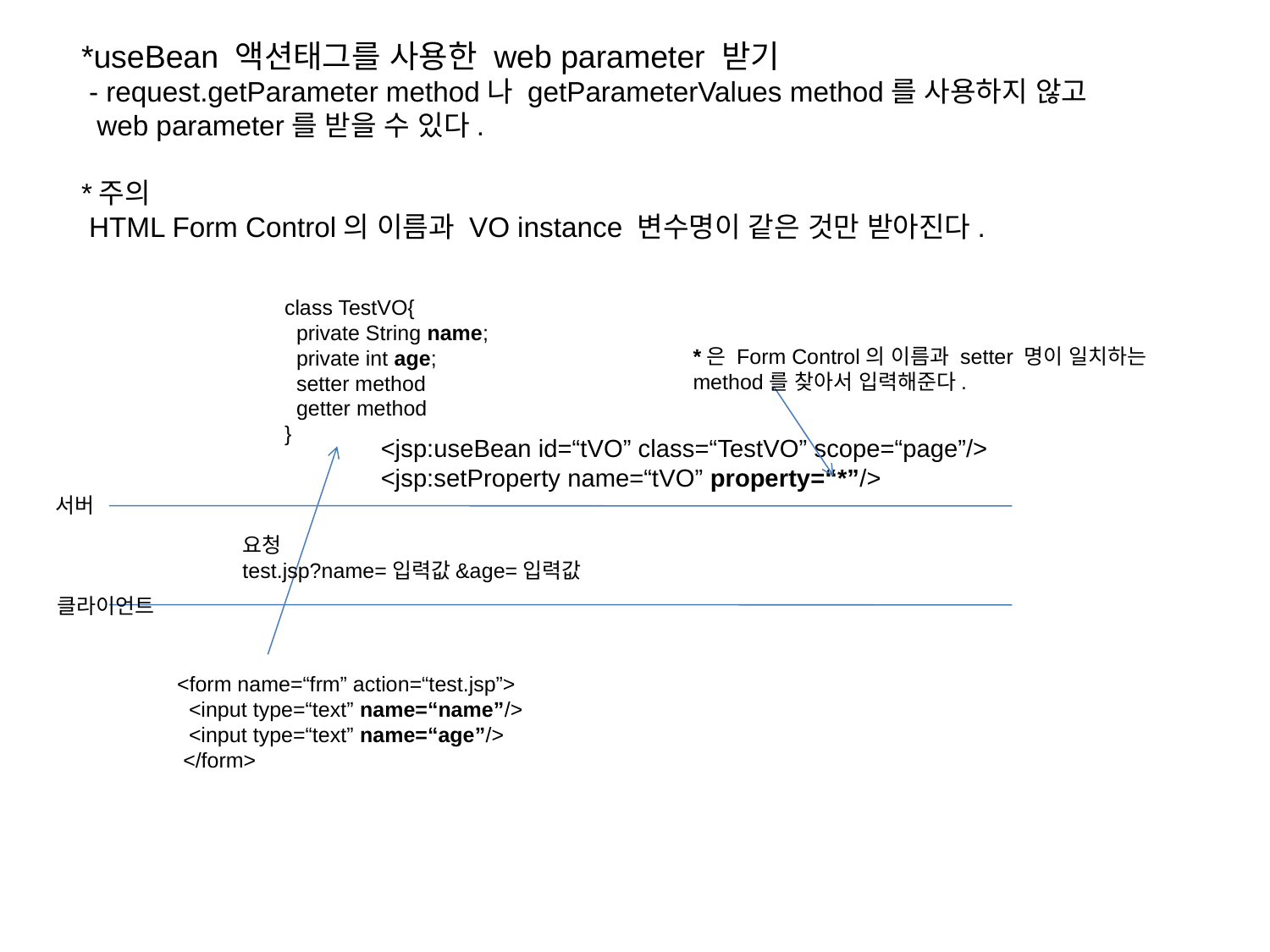

*useBean 액션태그를 사용한 web parameter 받기
 - request.getParameter method나 getParameterValues method를 사용하지 않고
  web parameter를 받을 수 있다.

*주의
 HTML Form Control의 이름과 VO instance 변수명이 같은 것만 받아진다.

class TestVO{
  private String name;
  private int age;
  setter method
  getter method
}
*은 Form Control의 이름과 setter 명이 일치하는
method를 찾아서 입력해준다.
<jsp:useBean id=“tVO” class=“TestVO” scope=“page”/>
<jsp:setProperty name=“tVO” property=“*”/>
서버
요청
test.jsp?name=입력값&age=입력값
클라이언트
<form name=“frm” action=“test.jsp”>
  <input type=“text” name=“name”/>
  <input type=“text” name=“age”/>
 </form>